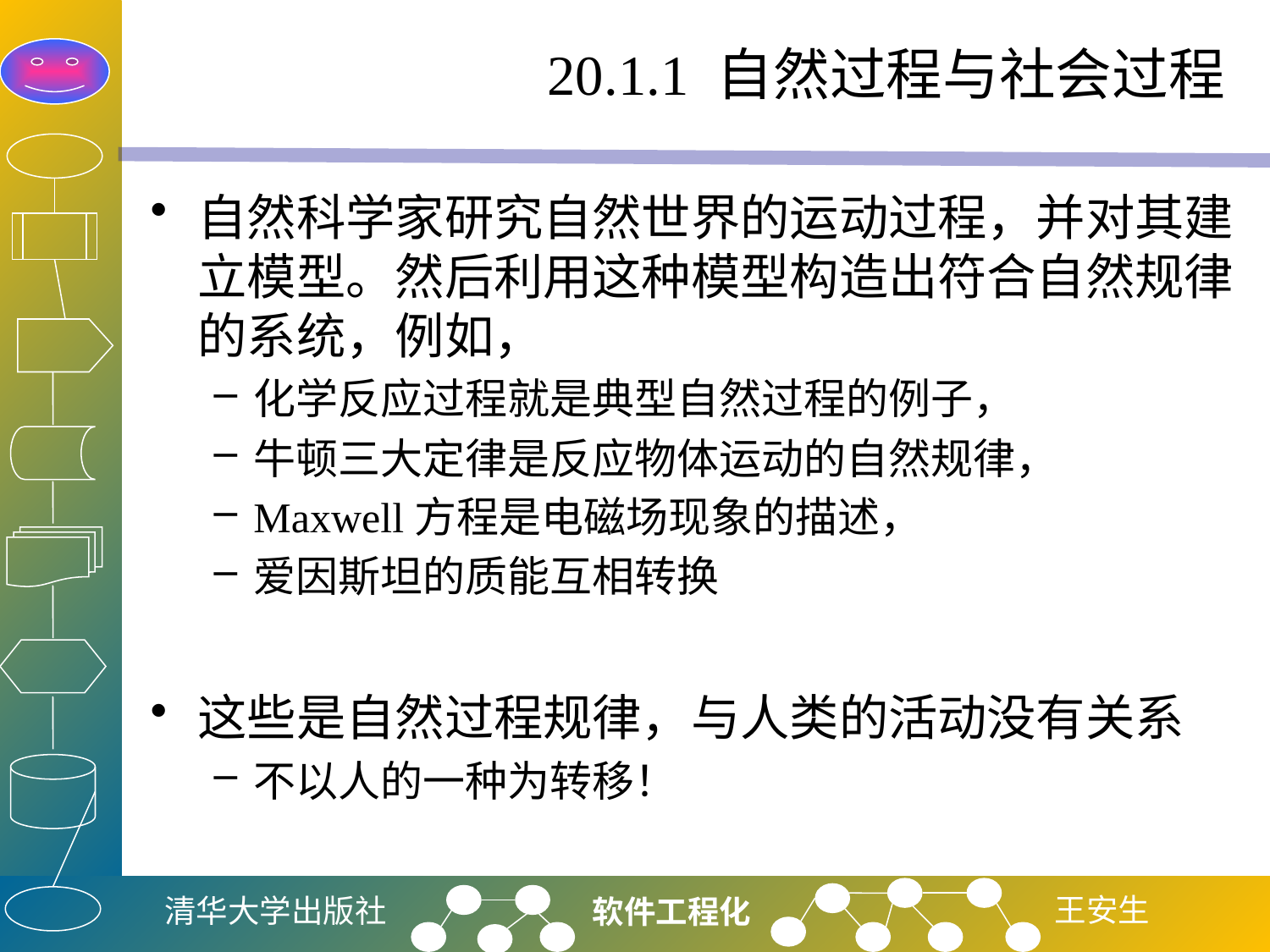

# 20.1.1 自然过程与社会过程
自然科学家研究自然世界的运动过程，并对其建立模型。然后利用这种模型构造出符合自然规律的系统，例如，
化学反应过程就是典型自然过程的例子，
牛顿三大定律是反应物体运动的自然规律，
Maxwell方程是电磁场现象的描述，
爱因斯坦的质能互相转换

这些是自然过程规律，与人类的活动没有关系
不以人的一种为转移！